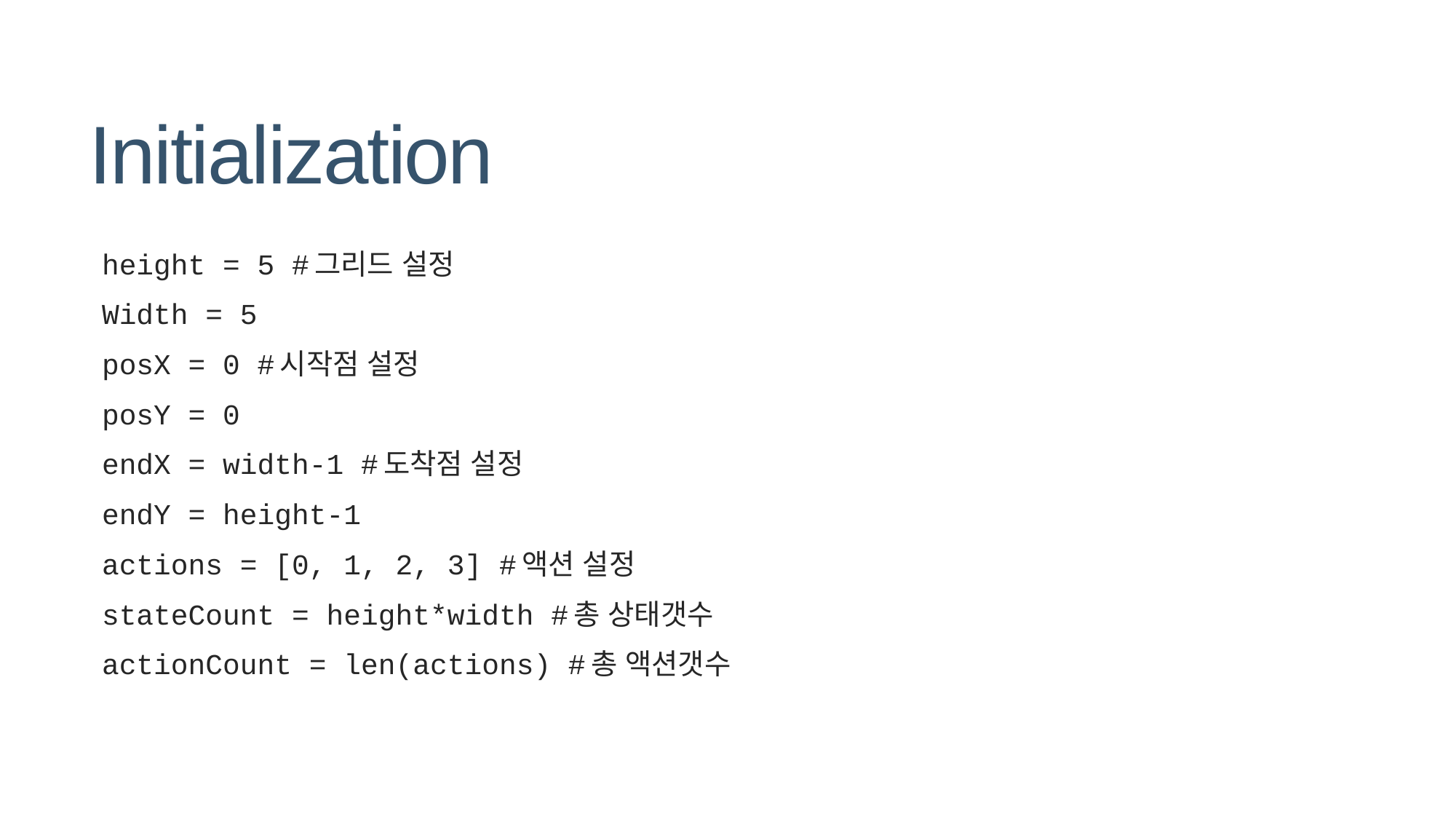

# Initialization
height = 5 #그리드 설정
Width = 5
posX = 0 #시작점 설정
posY = 0
endX = width-1 #도착점 설정
endY = height-1
actions = [0, 1, 2, 3] #액션 설정
stateCount = height*width #총 상태갯수
actionCount = len(actions) #총 액션갯수